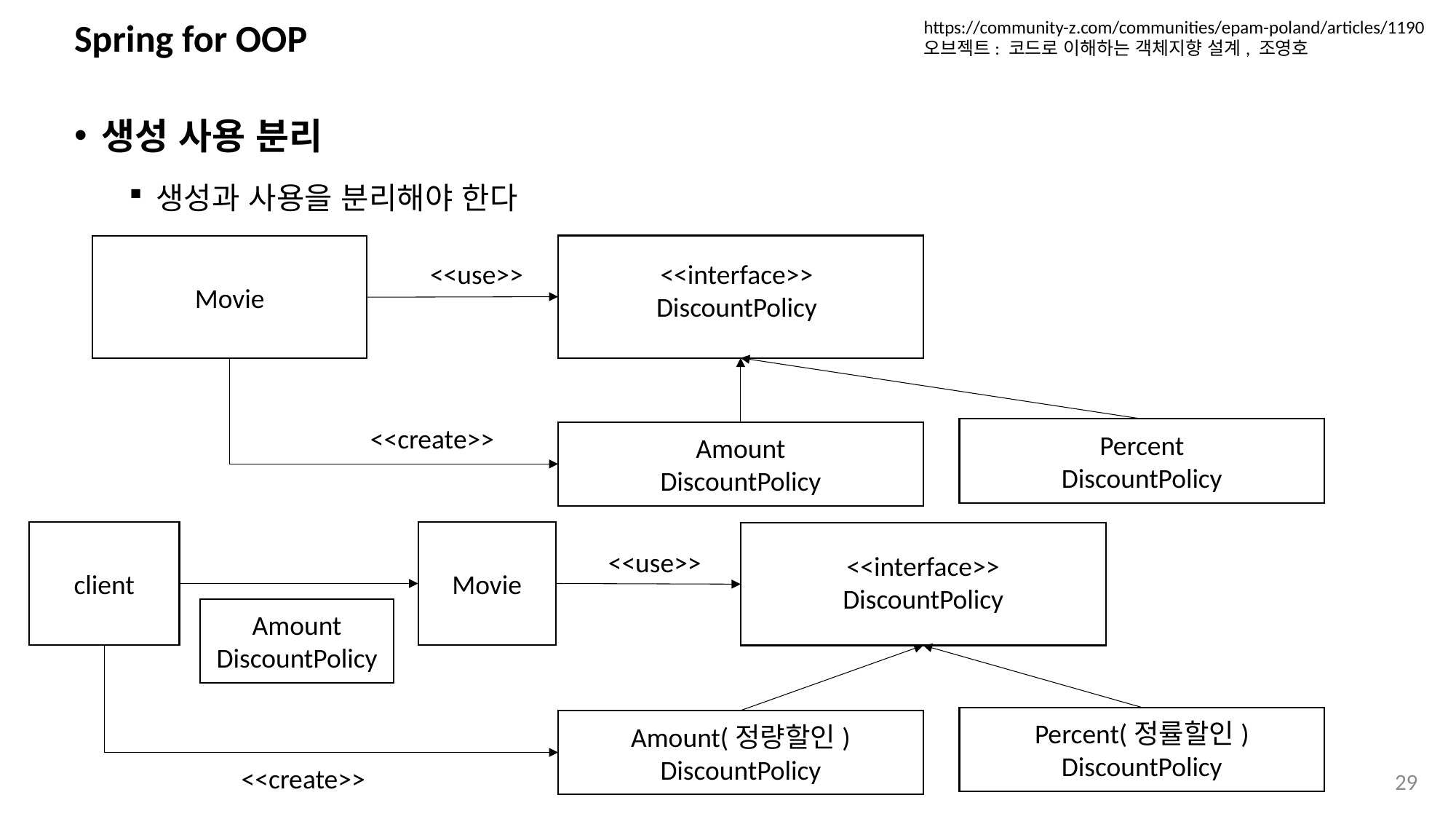

https://community-z.com/communities/epam-poland/articles/1190
오브젝트: 코드로 이해하는 객체지향 설계, 조영호
# Spring for OOP
생성 사용 분리
생성과 사용을 분리해야 한다

Movie
<<use>>
<<interface>>
DiscountPolicy
<<create>>
Percent
DiscountPolicy
Amount
DiscountPolicy
client
Movie

<<use>>
<<interface>>
DiscountPolicy
Amount
DiscountPolicy
Percent(정률할인)
DiscountPolicy
Amount(정량할인)
DiscountPolicy
<<create>>
29